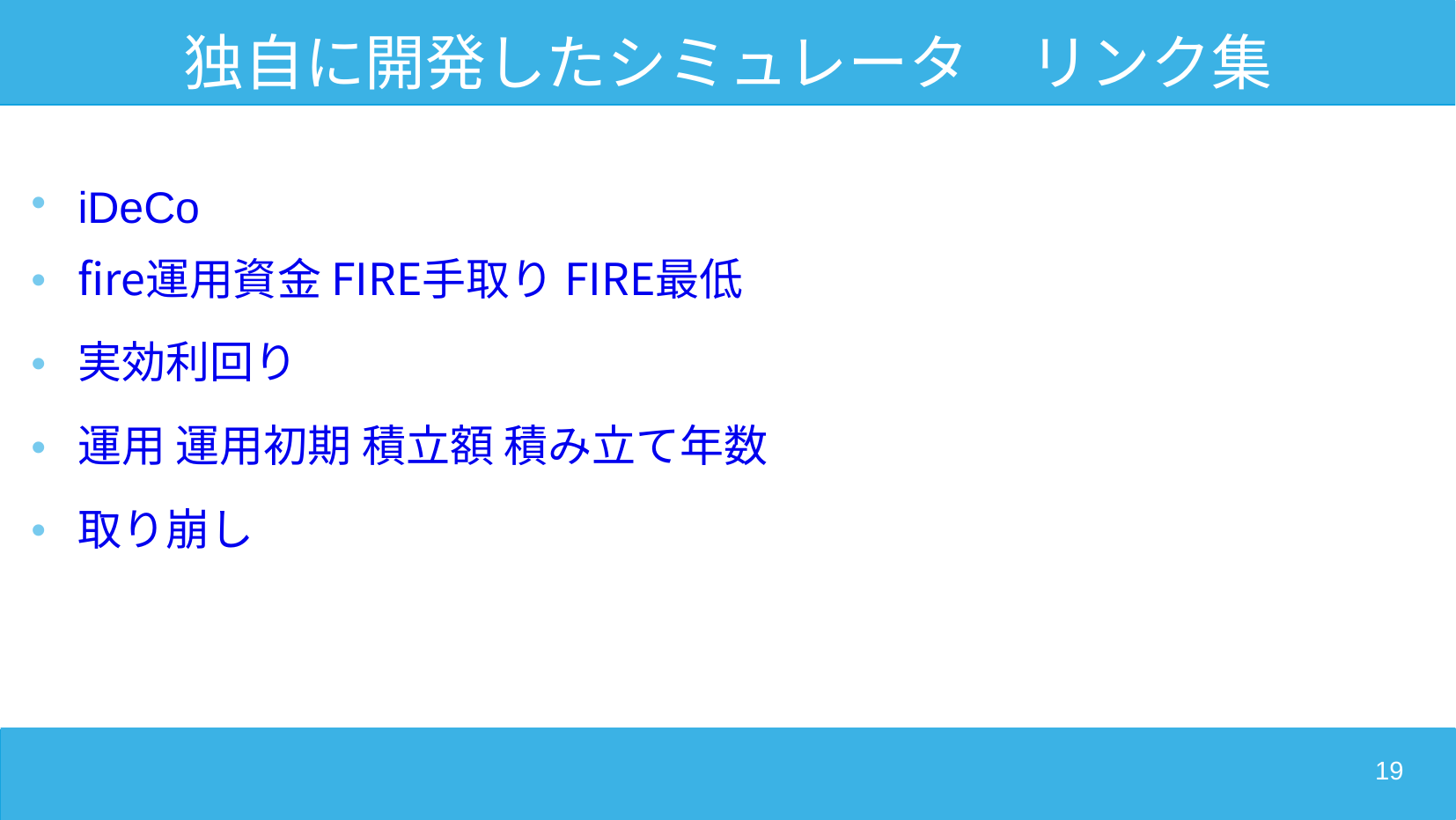

# 独自に開発したシミュレータ　リンク集

iDeCo
fire運用資金 FIRE手取り FIRE最低
実効利回り
運用 運用初期 積立額 積み立て年数
取り崩し
19